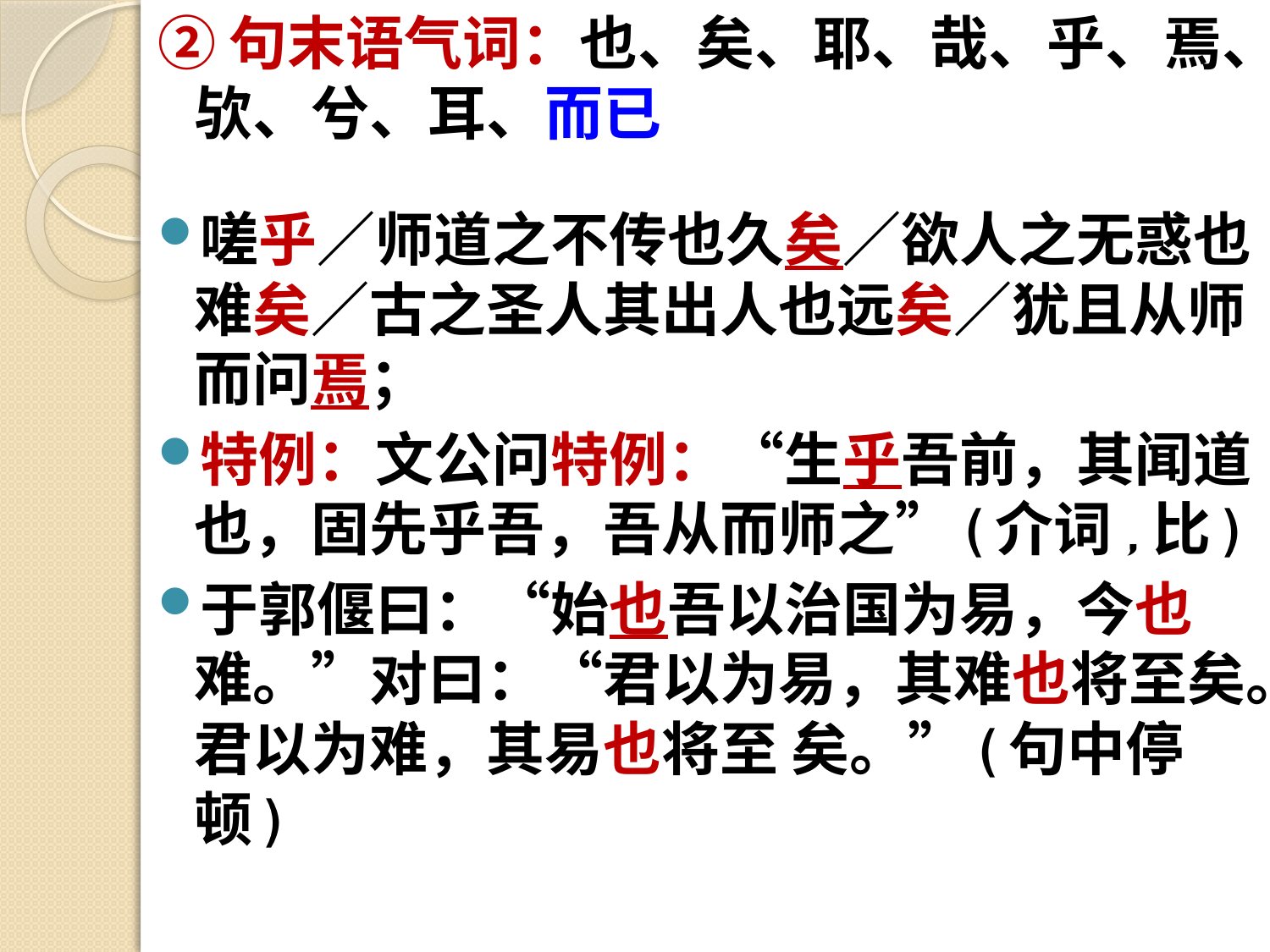

②句末语气词：也、矣、耶、哉、乎、焉、欤、兮、耳、而已

嗟乎∕师道之不传也久矣∕欲人之无惑也难矣∕古之圣人其出人也远矣∕犹且从师而问焉；
特例：文公问特例：“生乎吾前，其闻道也，固先乎吾，吾从而师之”(介词,比)
于郭偃曰：“始也吾以治国为易，今也难。”对曰：“君以为易，其难也将至矣。君以为难，其易也将至 矣。”(句中停顿)